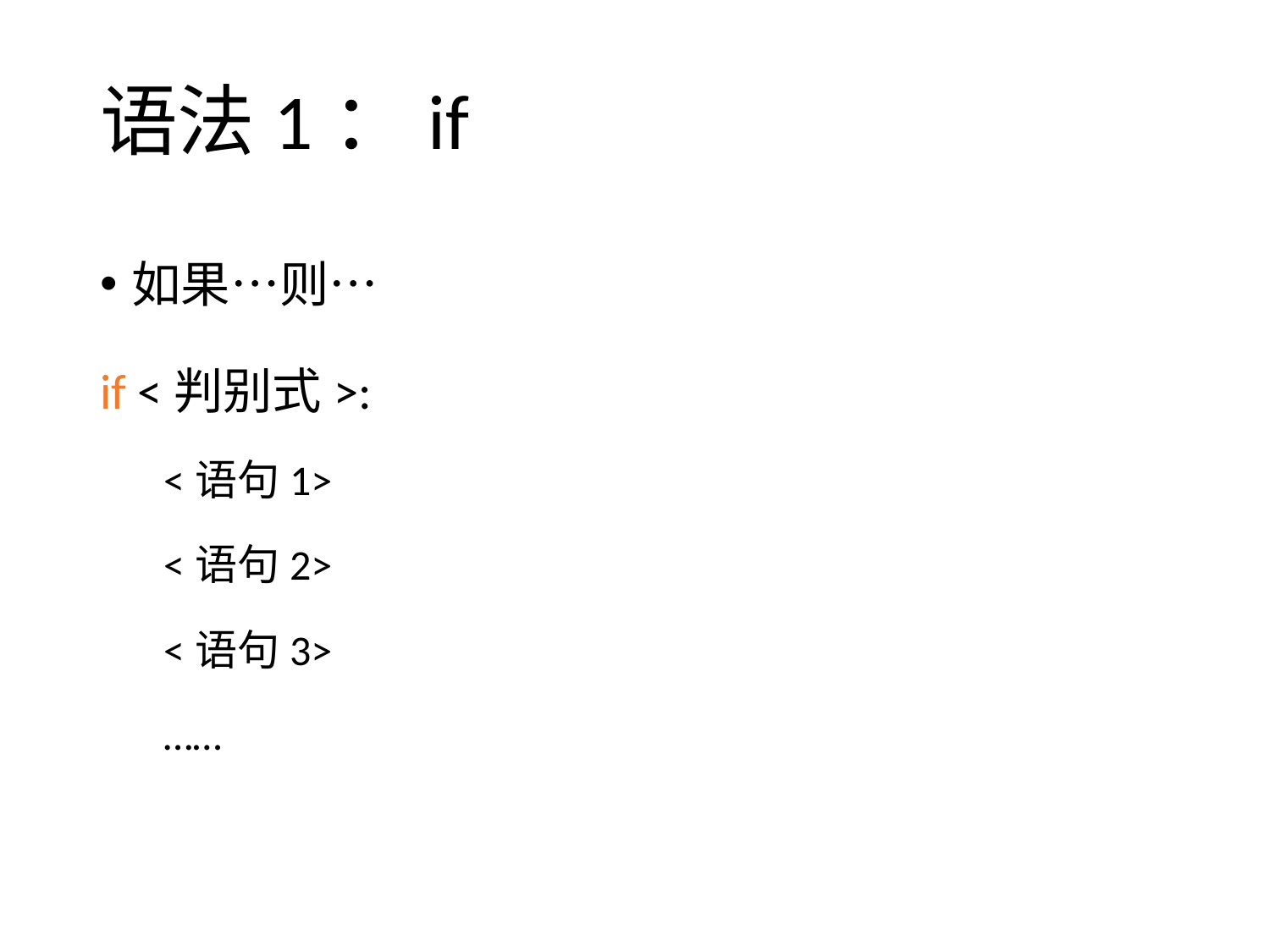

# 语法1：if
如果…则…
if <判别式>:
<语句1>
<语句2>
<语句3>
……